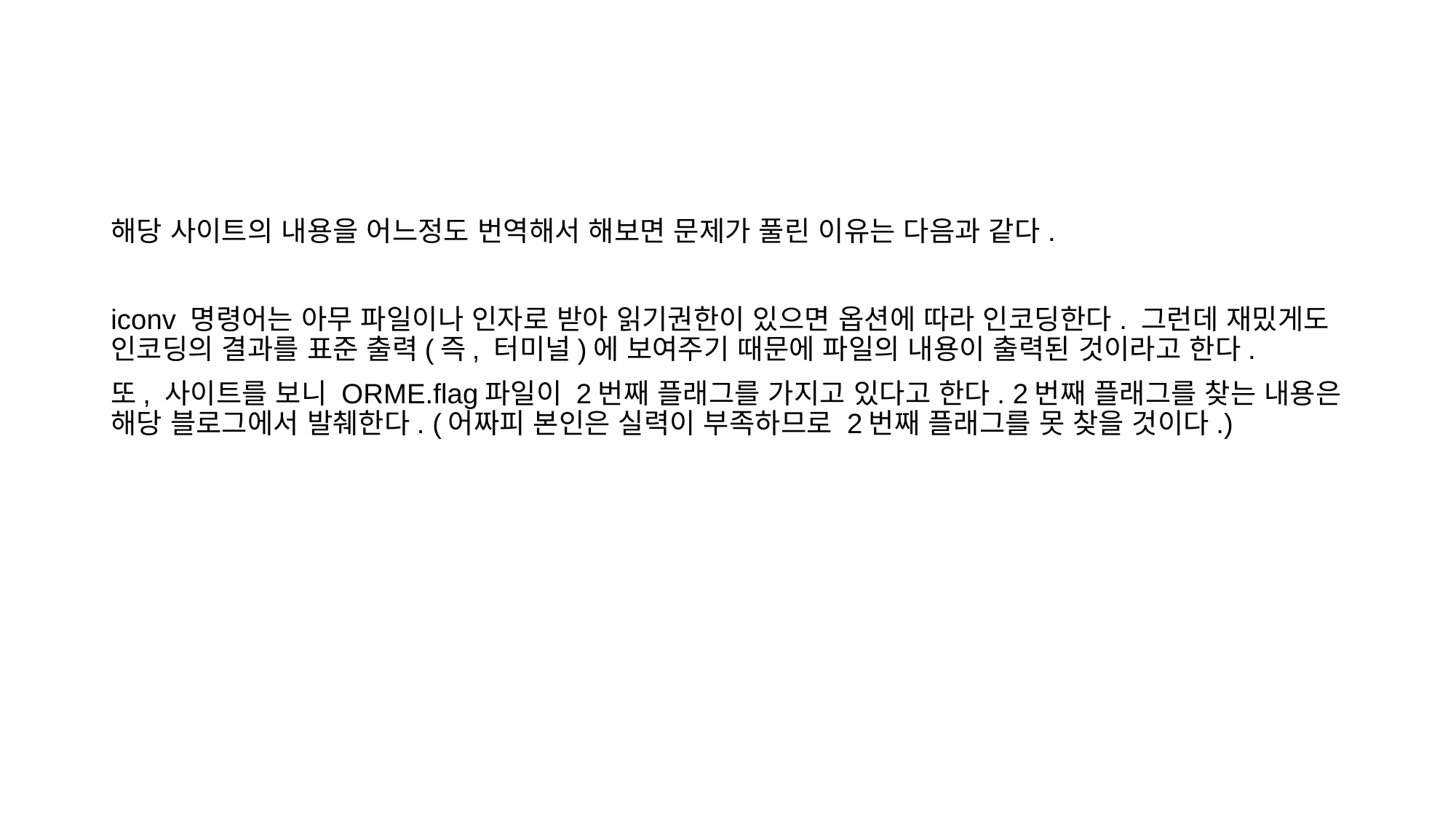

해당 사이트의 내용을 어느정도 번역해서 해보면 문제가 풀린 이유는 다음과 같다.

iconv 명령어는 아무 파일이나 인자로 받아 읽기권한이 있으면 옵션에 따라 인코딩한다. 그런데 재밌게도 인코딩의 결과를 표준 출력(즉, 터미널)에 보여주기 때문에 파일의 내용이 출력된 것이라고 한다.
또, 사이트를 보니 ORME.flag파일이 2번째 플래그를 가지고 있다고 한다. 2번째 플래그를 찾는 내용은 해당 블로그에서 발췌한다. (어짜피 본인은 실력이 부족하므로 2번째 플래그를 못 찾을 것이다.)